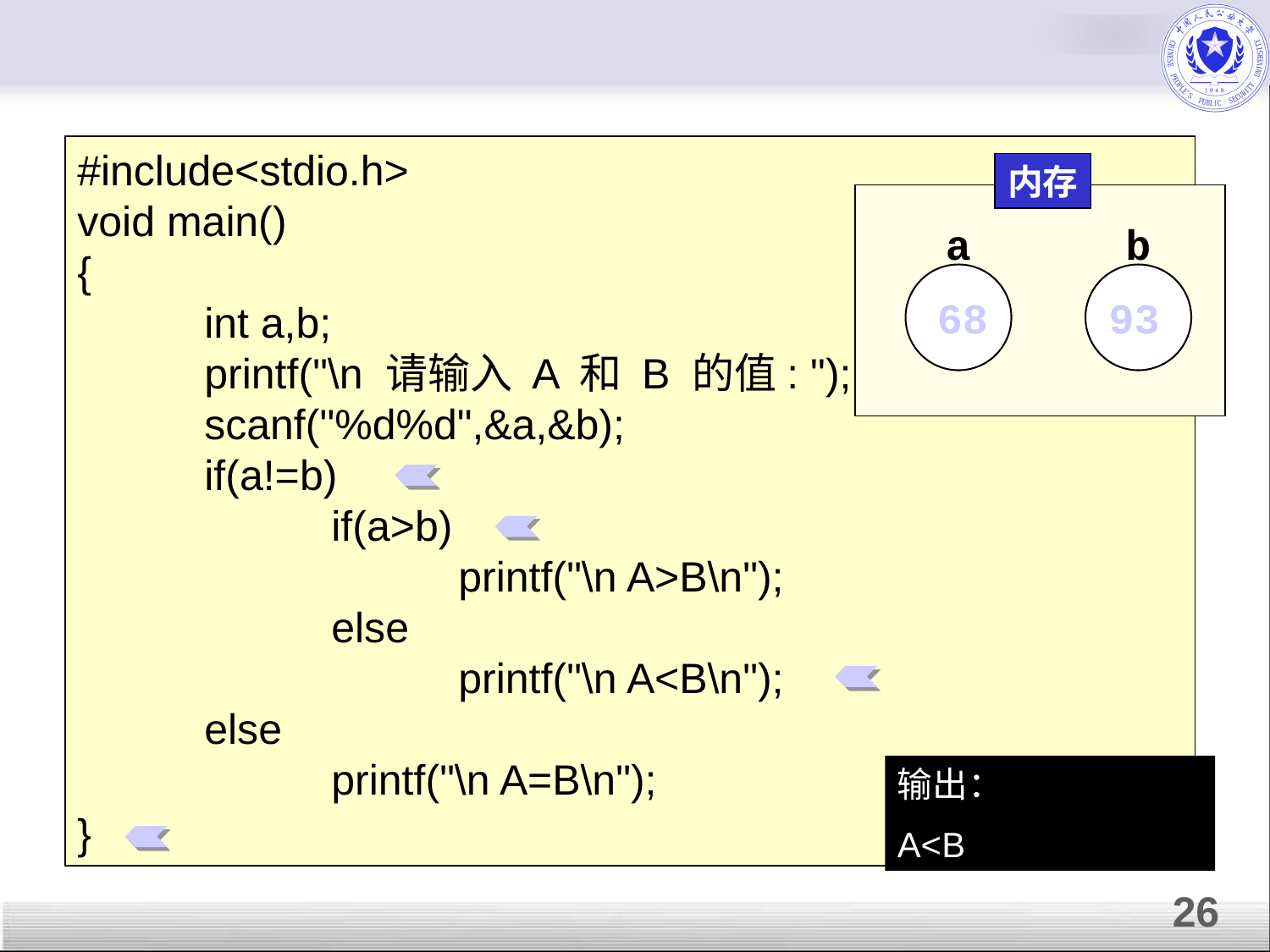

#include<stdio.h>
void main()
{
	int a,b;
	printf("\n 请输入 A 和 B 的值: ");
	scanf("%d%d",&a,&b);
	if(a!=b)
		if(a>b)
			printf("\n A>B\n");
		else
			printf("\n A<B\n");
	else
		printf("\n A=B\n");
}
内存

a

b

68
93

输出：
A<B